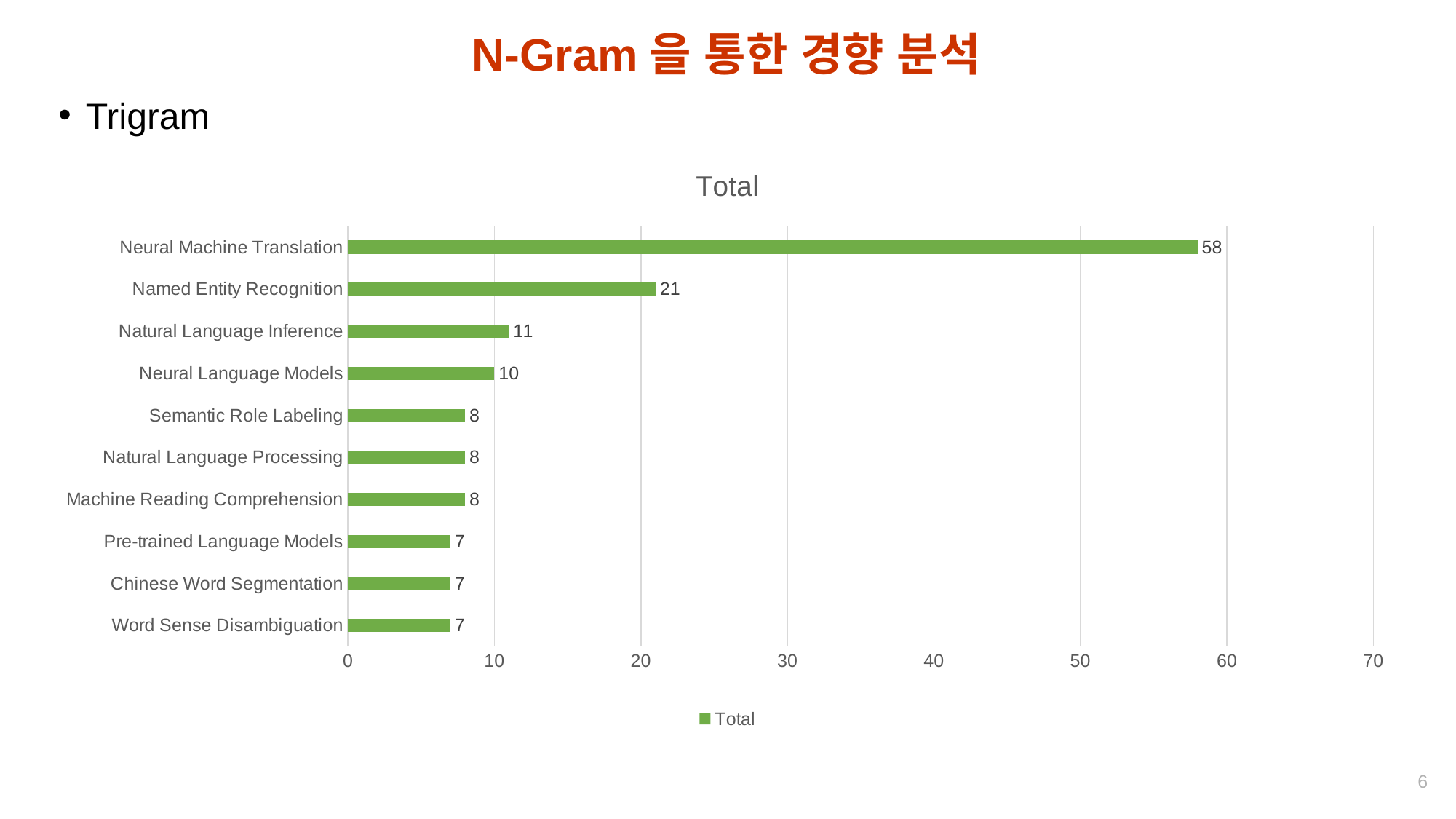

# N-Gram을 통한 경향 분석
Trigram

### Chart:

| Category | Total |
|---|---|
| Word Sense Disambiguation | 7.0 |
| Chinese Word Segmentation | 7.0 |
| Pre-trained Language Models | 7.0 |
| Machine Reading Comprehension | 8.0 |
| Natural Language Processing | 8.0 |
| Semantic Role Labeling | 8.0 |
| Neural Language Models | 10.0 |
| Natural Language Inference | 11.0 |
| Named Entity Recognition | 21.0 |
| Neural Machine Translation | 58.0 |
6